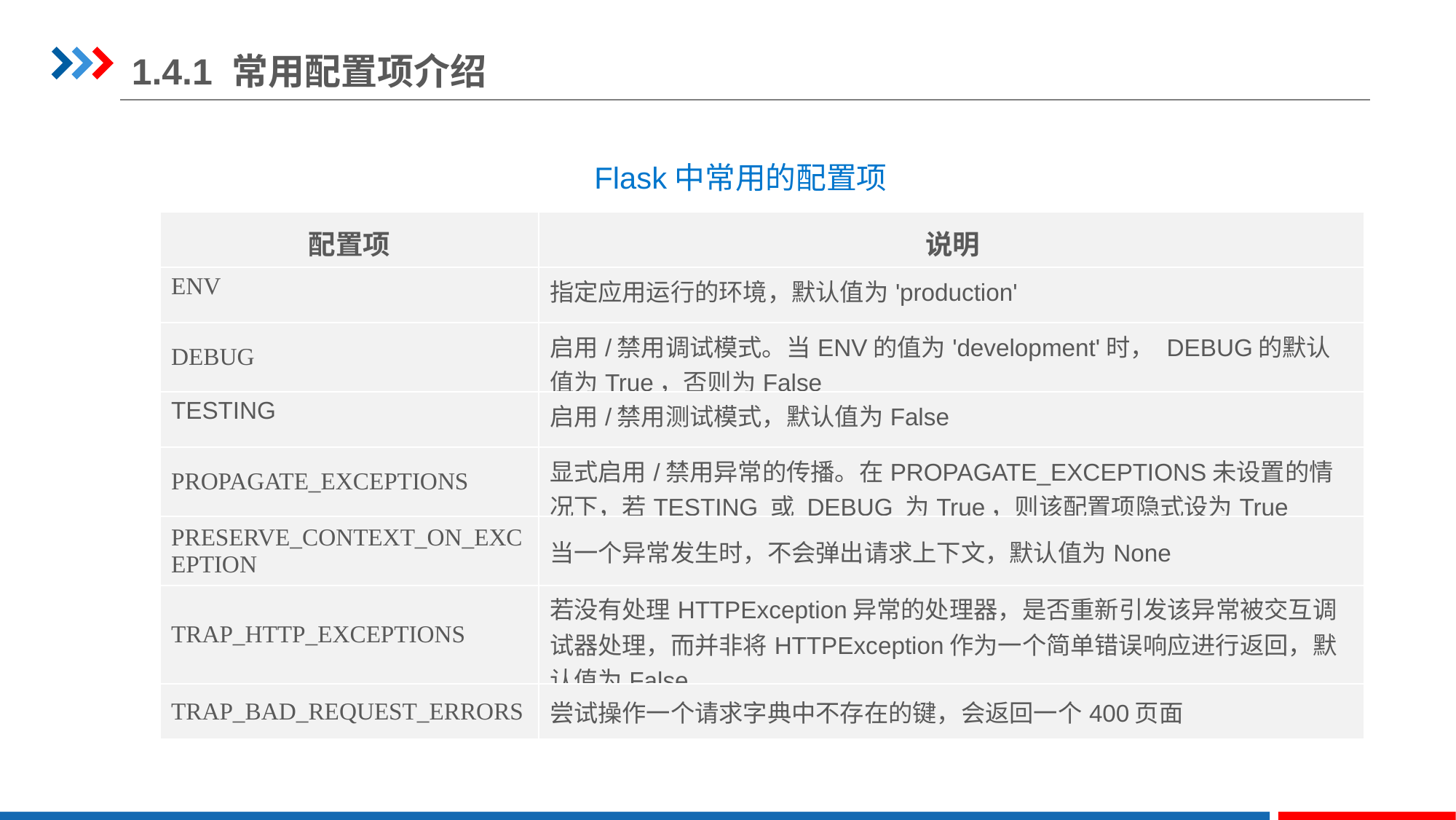

1.4.1 常用配置项介绍
Flask中常用的配置项
| 配置项 | 说明 |
| --- | --- |
| ENV | 指定应用运行的环境，默认值为'production' |
| DEBUG | 启用/禁用调试模式。当ENV的值为'development'时， DEBUG的默认值为True，否则为False |
| TESTING | 启用/禁用测试模式，默认值为False |
| PROPAGATE\_EXCEPTIONS | 显式启用/禁用异常的传播。在PROPAGATE\_EXCEPTIONS未设置的情况下，若TESTING 或 DEBUG 为True，则该配置项隐式设为True |
| PRESERVE\_CONTEXT\_ON\_EXCEPTION | 当一个异常发生时，不会弹出请求上下文，默认值为None |
| TRAP\_HTTP\_EXCEPTIONS | 若没有处理HTTPException异常的处理器，是否重新引发该异常被交互调试器处理，而并非将HTTPException作为一个简单错误响应进行返回，默认值为False |
| TRAP\_BAD\_REQUEST\_ERRORS | 尝试操作一个请求字典中不存在的键，会返回一个400页面 |